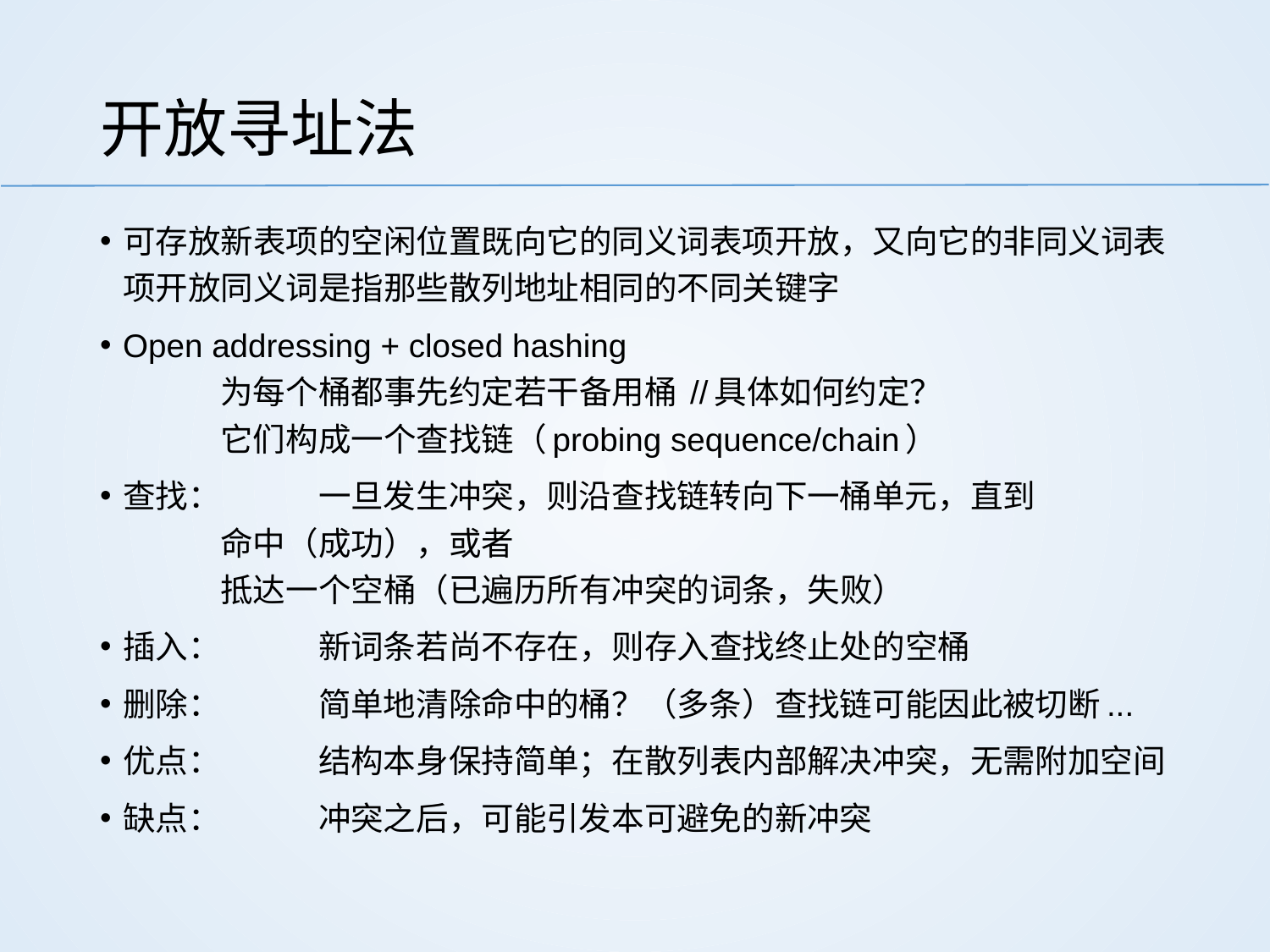

# 开放寻址法
可存放新表项的空闲位置既向它的同义词表项开放，又向它的非同义词表项开放同义词是指那些散列地址相同的不同关键字
Open addressing + closed hashing
	为每个桶都事先约定若干备用桶 //具体如何约定？
	它们构成一个查找链（probing sequence/chain）
查找：	一旦发生冲突，则沿查找链转向下一桶单元，直到
	命中（成功），或者
	抵达一个空桶（已遍历所有冲突的词条，失败）
插入：	新词条若尚不存在，则存入查找终止处的空桶
删除：	简单地清除命中的桶？（多条）查找链可能因此被切断...
优点：	结构本身保持简单；在散列表内部解决冲突，无需附加空间
缺点：	冲突之后，可能引发本可避免的新冲突
42